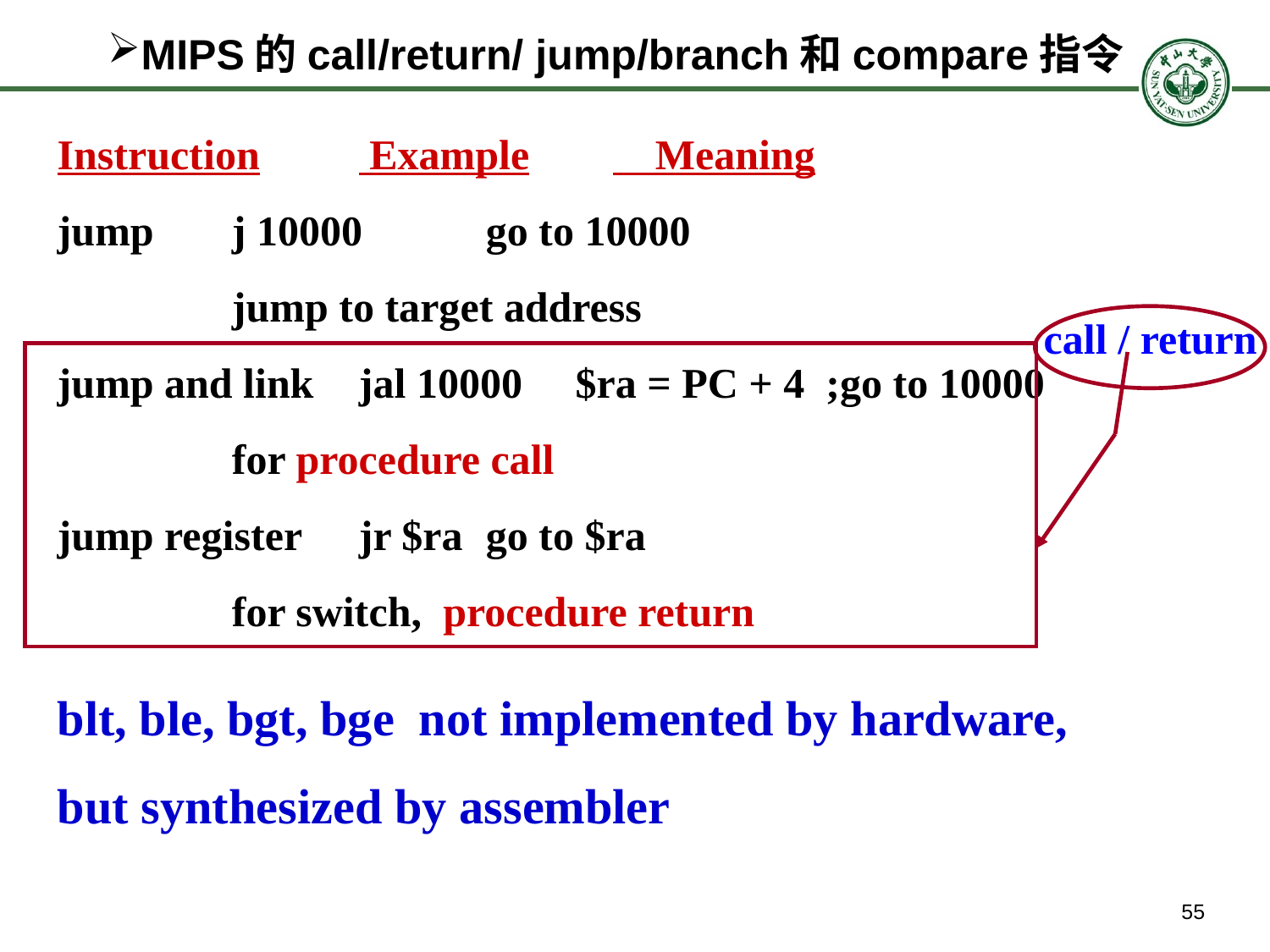

# MIPS的call/return/ jump/branch和compare指令
Instruction	 Example	    Meaning
jump	j 10000	go to 10000
	jump to target address
jump and link	jal 10000     $ra = PC + 4  ;go to 10000
	for procedure call
jump register	jr $ra	go to $ra
	for switch,  procedure return
blt, ble, bgt, bge  not implemented by hardware, but synthesized by assembler

call / return